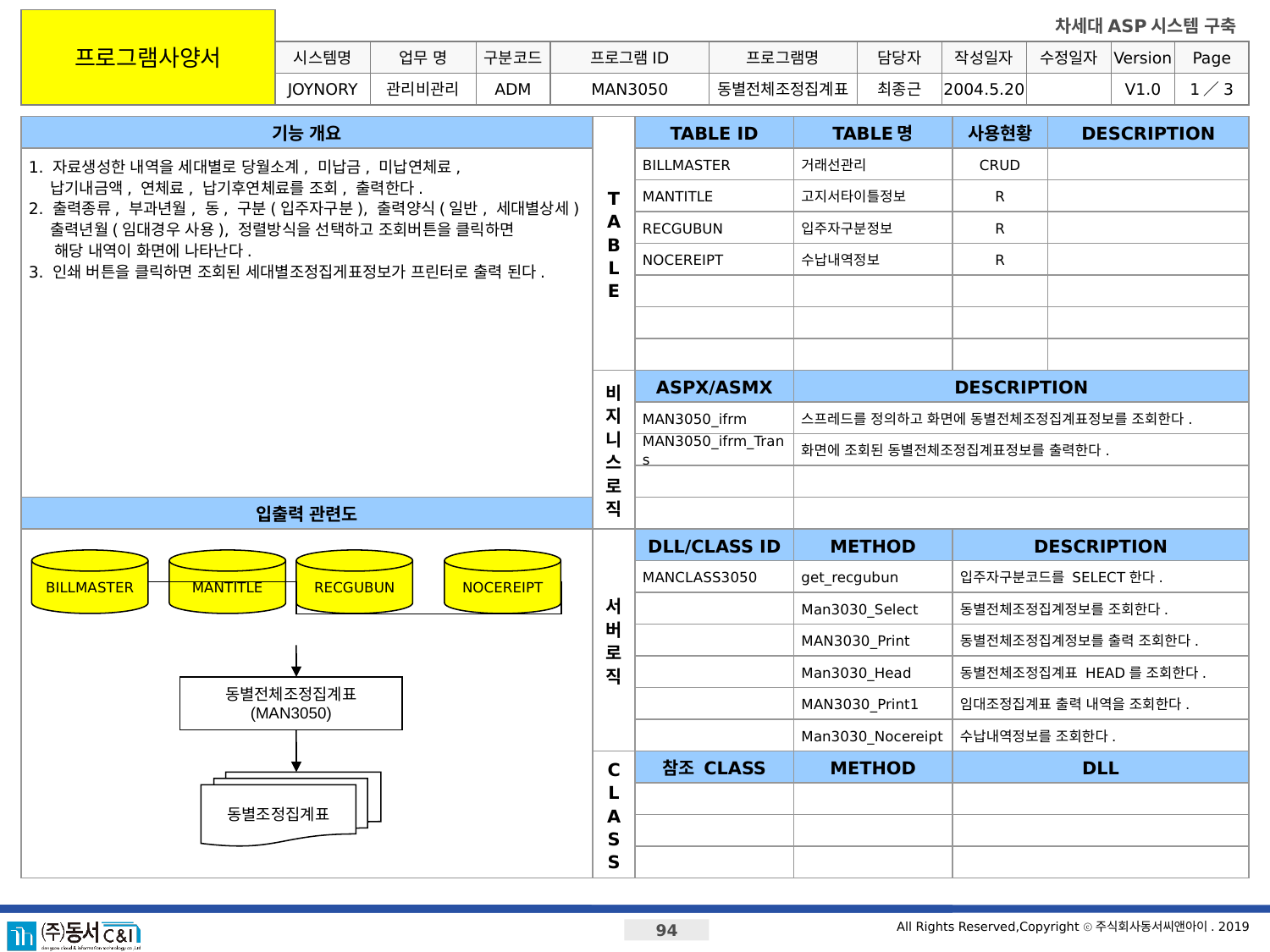

프로그램사양서
시스템명
업무 명
구분코드
프로그램ID
프로그램명
JOYNORY
관리비관리
ADM
MAN3050
동별전체조정집계표
최종근
2004.5.20

V1.0
1／3
기능 개요
T
A
B
L
E
TABLE ID
TABLE명
사용현황
DESCRIPTION
1. 자료생성한 내역을 세대별로 당월소계, 미납금, 미납연체료,
    납기내금액, 연체료, 납기후연체료를 조회, 출력한다.
2. 출력종류, 부과년월, 동, 구분(입주자구분), 출력양식(일반, 세대별상세)
    출력년월(임대경우 사용), 정렬방식을 선택하고 조회버튼을 클릭하면
     해당 내역이 화면에 나타난다.
3. 인쇄 버튼을 클릭하면 조회된 세대별조정집게표정보가 프린터로 출력 된다.

BILLMASTER

거래선관리

CRUD

MANTITLE

고지서타이틀정보

R

RECGUBUN

입주자구분정보

R

NOCEREIPT

수납내역정보

R

비지니스로직
ASPX/ASMX
DESCRIPTION
MAN3050_ifrm
스프레드를 정의하고 화면에 동별전체조정집계표정보를 조회한다.
MAN3050_ifrm_Trans
화면에 조회된 동별전체조정집계표정보를 출력한다.

입출력 관련도

서버로직
DLL/CLASS ID
METHOD
DESCRIPTION
BILLMASTER
MANTITLE
RECGUBUN
NOCEREIPT
MANCLASS3050

get_recgubun

입주자구분코드를 SELECT한다.

Man3030_Select

동별전체조정집계정보를 조회한다.

MAN3030_Print

동별전체조정집계정보를 출력 조회한다.

Man3030_Head

동별전체조정집계표 HEAD를 조회한다.
동별전체조정집계표
(MAN3050)

MAN3030_Print1

임대조정집계표 출력 내역을 조회한다.

Man3030_Nocereipt

수납내역정보를 조회한다.

C
L
A
S
S
참조 CLASS
METHOD
DLL
동별조정집계표